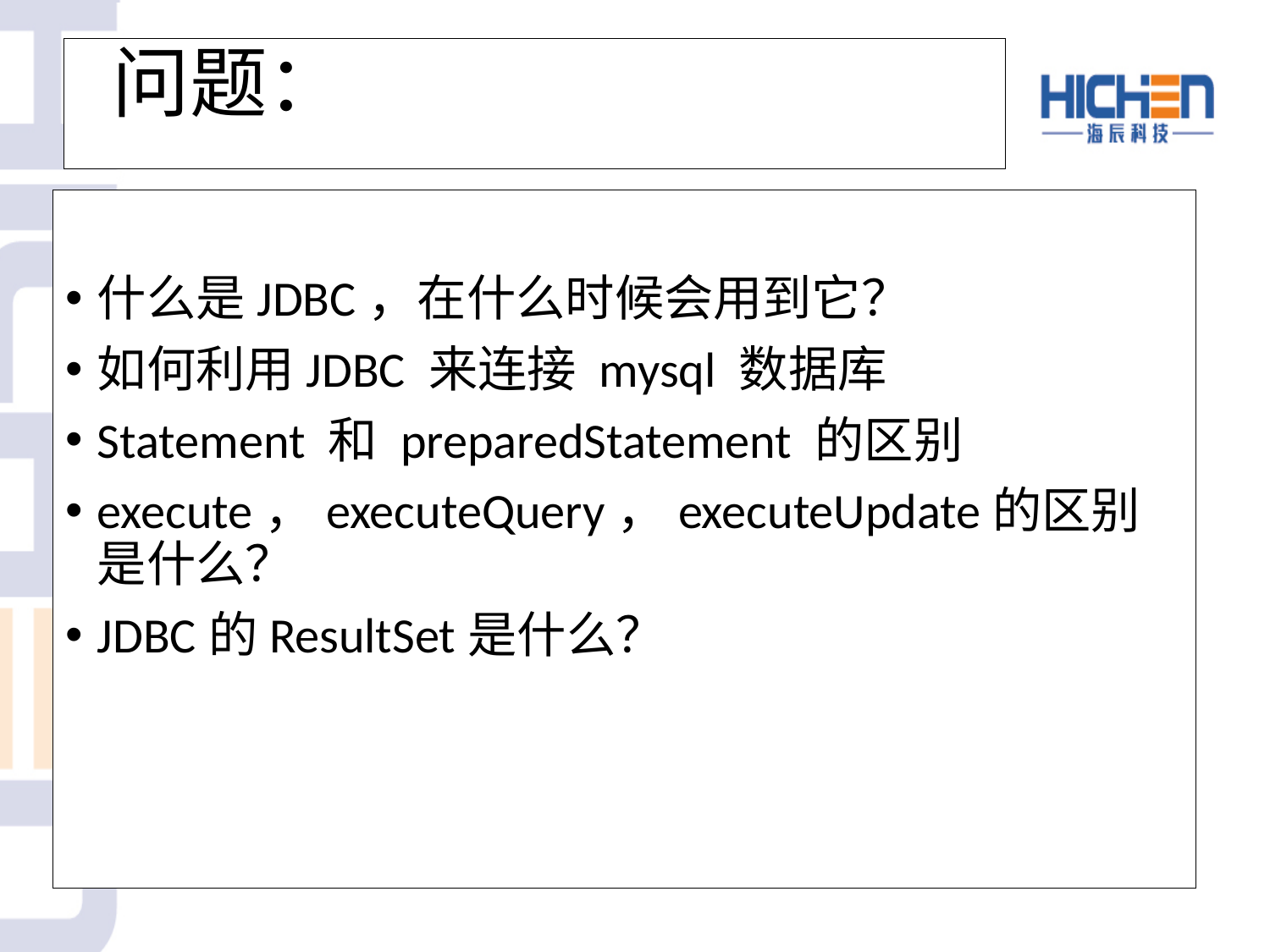

# 问题：

什么是JDBC，在什么时候会用到它？
如何利用JDBC 来连接 mysql 数据库
Statement 和 preparedStatement 的区别
execute，executeQuery，executeUpdate的区别是什么？
JDBC的ResultSet是什么？